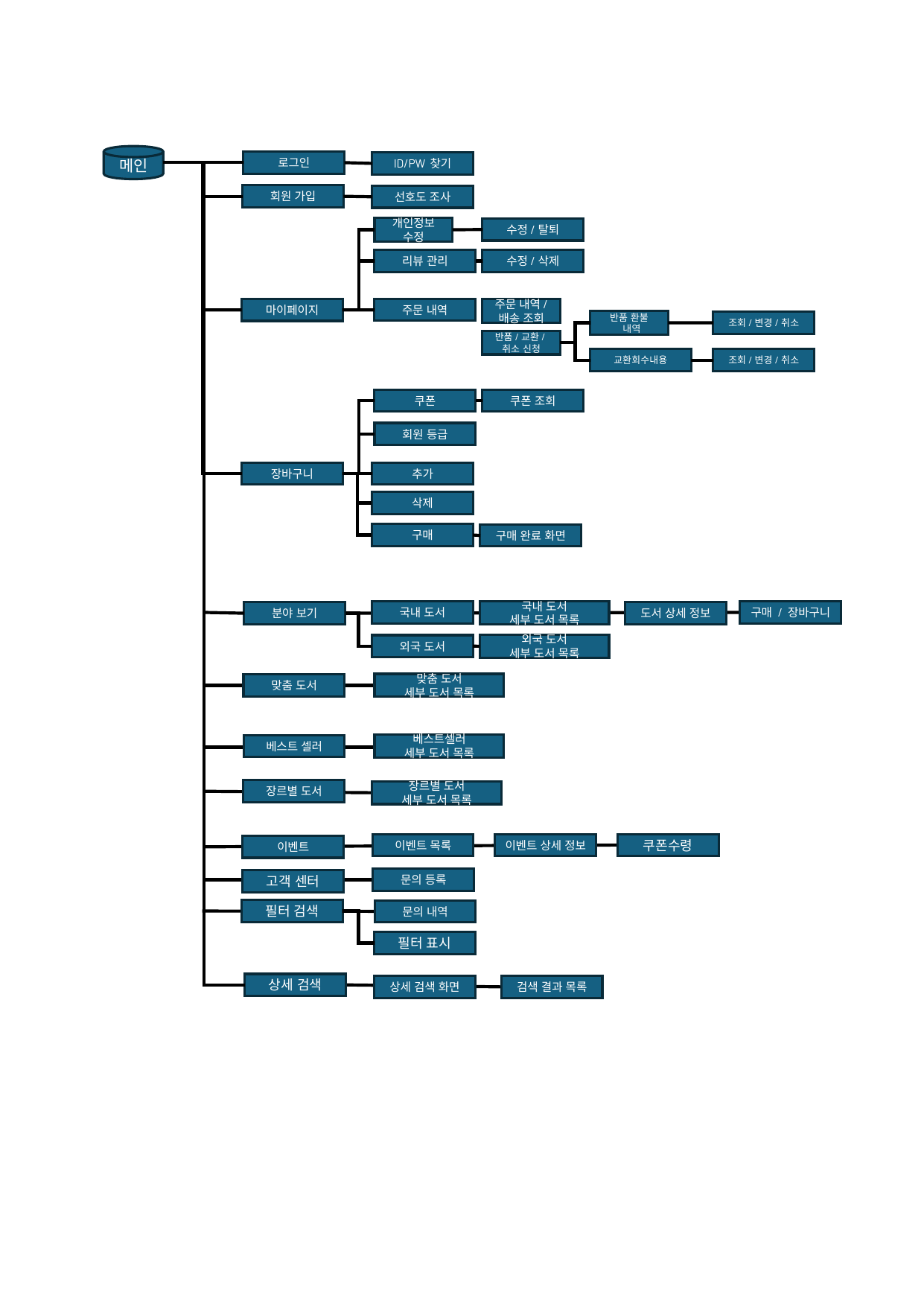

메인
로그인
ID/PW 찾기
회원 가입
선호도 조사
개인정보
수정
수정/탈퇴
리뷰 관리
수정/삭제
주문 내역
마이페이지
주문 내역/
배송 조회
반품 환불
 내역
조회/변경/취소
반품/교환/취소 신청
교환회수내용
조회/변경/취소
쿠폰
쿠폰 조회
회원 등급
장바구니
추가
삭제
구매
구매 완료 화면
국내 도서
국내 도서
세부 도서 목록
구매 / 장바구니
분야 보기
도서 상세 정보
외국 도서
세부 도서 목록
외국 도서
맞춤 도서
세부 도서 목록
맞춤 도서
베스트셀러
세부 도서 목록
베스트 셀러
장르별 도서
장르별 도서
세부 도서 목록
이벤트 목록
이벤트 상세 정보
쿠폰수령
이벤트
문의 등록
고객 센터
필터 검색
문의 내역
필터 표시
상세 검색
상세 검색 화면
검색 결과 목록